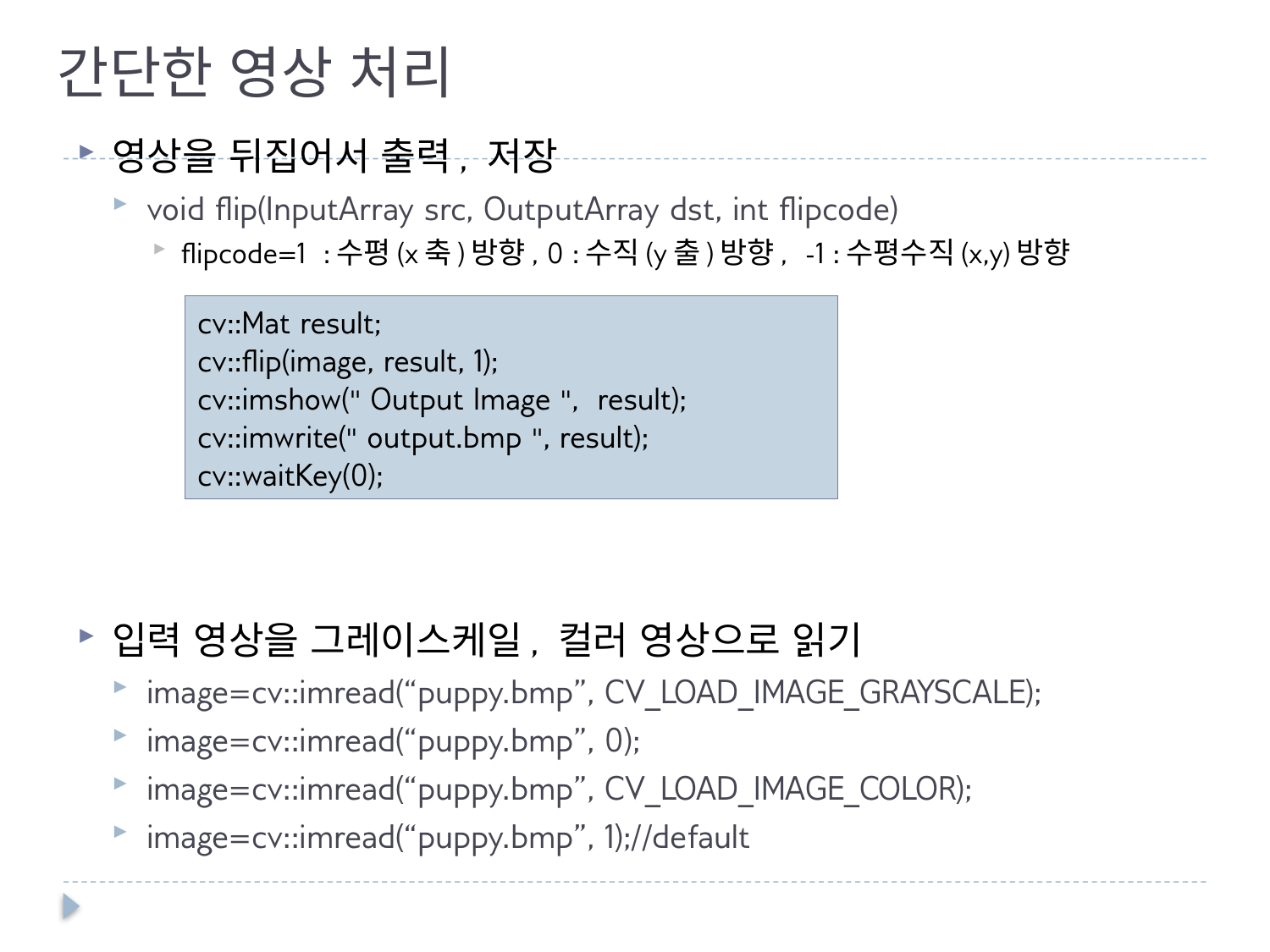

# 간단한 영상 처리
영상을 뒤집어서 출력, 저장
void flip(InputArray src, OutputArray dst, int flipcode)
flipcode=1  :수평(x축)방향, 0 :수직(y출)방향,  -1 :수평수직(x,y)방향

입력 영상을 그레이스케일, 컬러 영상으로 읽기
image=cv::imread(“puppy.bmp”, CV_LOAD_IMAGE_GRAYSCALE);
image=cv::imread(“puppy.bmp”, 0);
image=cv::imread(“puppy.bmp”, CV_LOAD_IMAGE_COLOR);
image=cv::imread(“puppy.bmp”, 1);//default
cv::Mat result;
cv::flip(image, result, 1);
cv::imshow(" Output Image ",  result);
cv::imwrite(" output.bmp ", result);
cv::waitKey(0);